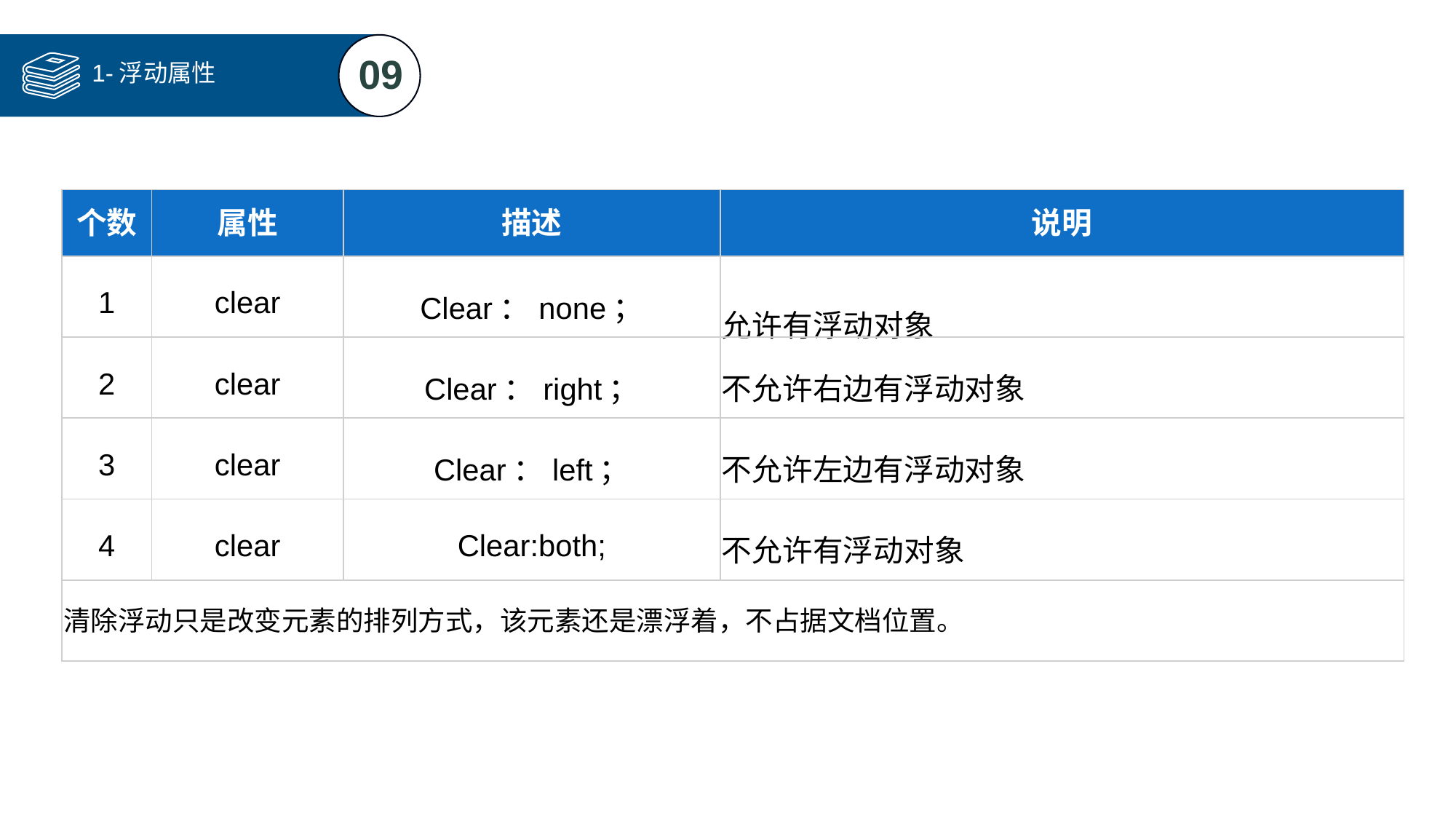

09
1-浮动属性

| 个数 | 属性 | 描述 | 说明 |
| --- | --- | --- | --- |
| 1 | clear | Clear：none； | 允许有浮动对象 |
| 2 | clear | Clear：right； | 不允许右边有浮动对象 |
| 3 | clear | Clear：left； | 不允许左边有浮动对象 |
| 4 | clear | Clear:both; | 不允许有浮动对象 |
| 清除浮动只是改变元素的排列方式，该元素还是漂浮着，不占据文档位置。 |  |  |  |